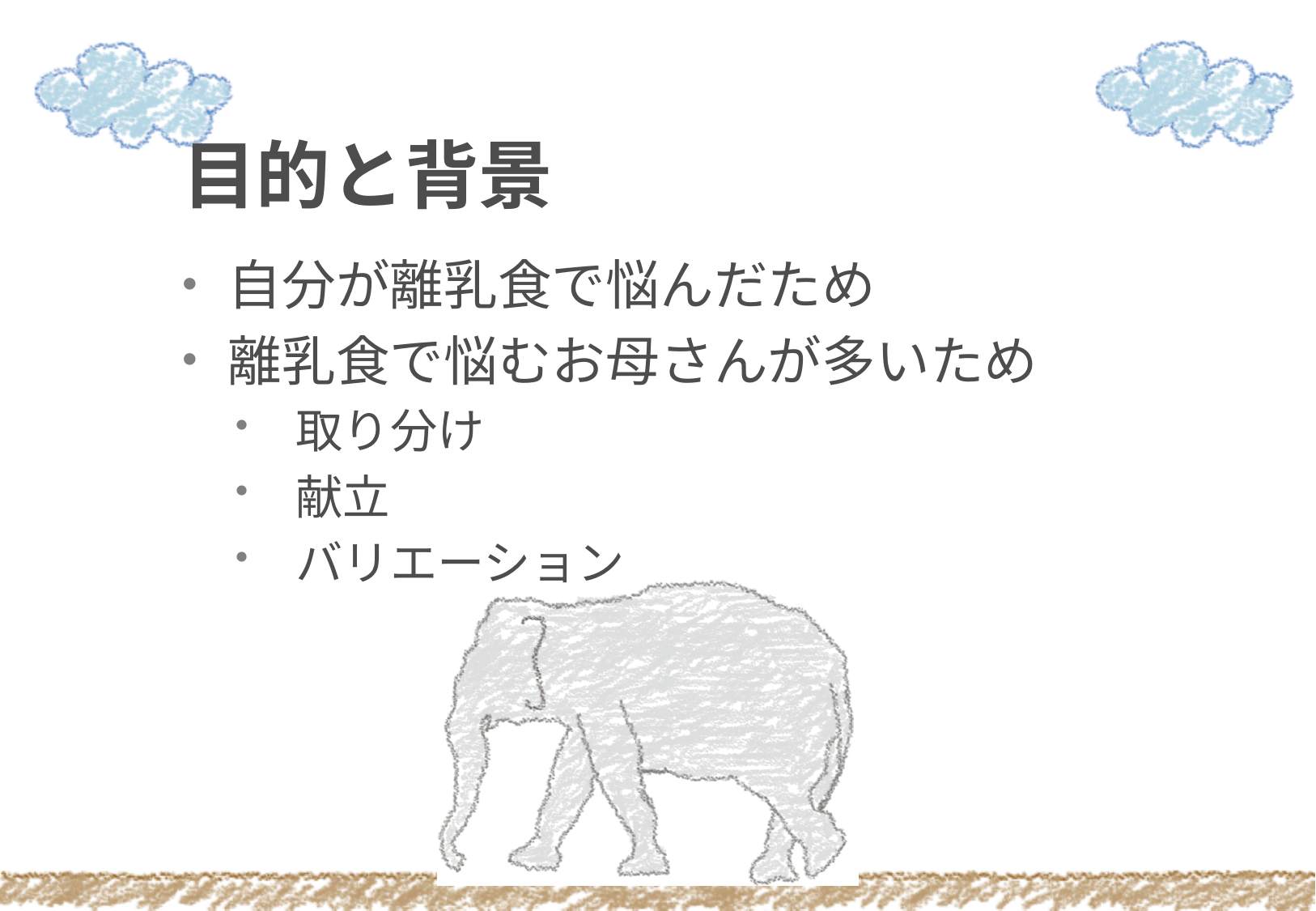

# 目的と背景
自分が離乳食で悩んだため
離乳食で悩むお母さんが多いため
取り分け
献立
バリエーション